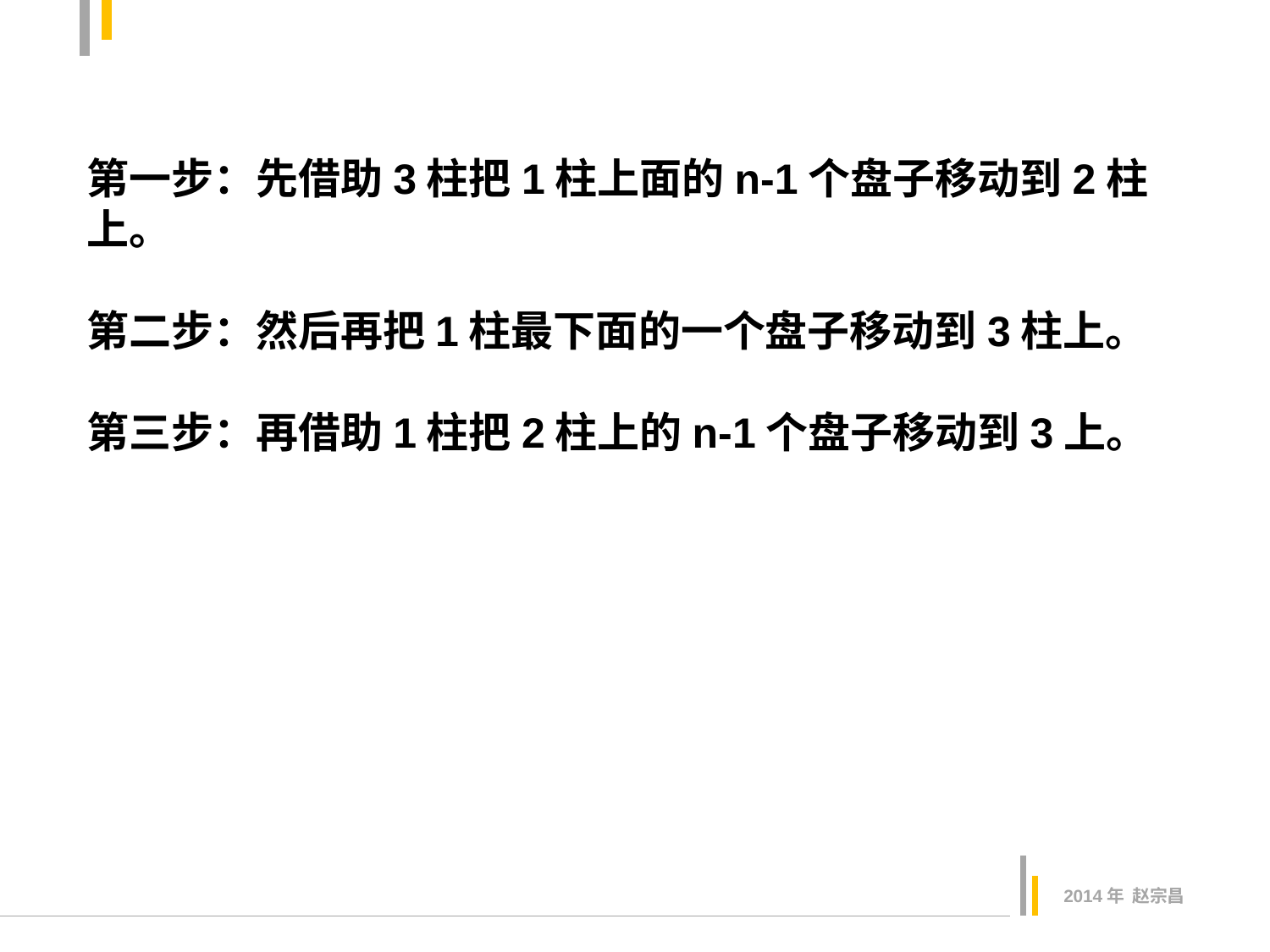

第一步：先借助3柱把1柱上面的n-1个盘子移动到2柱上。

第二步：然后再把1柱最下面的一个盘子移动到3柱上。

第三步：再借助1柱把2柱上的n-1个盘子移动到3上。